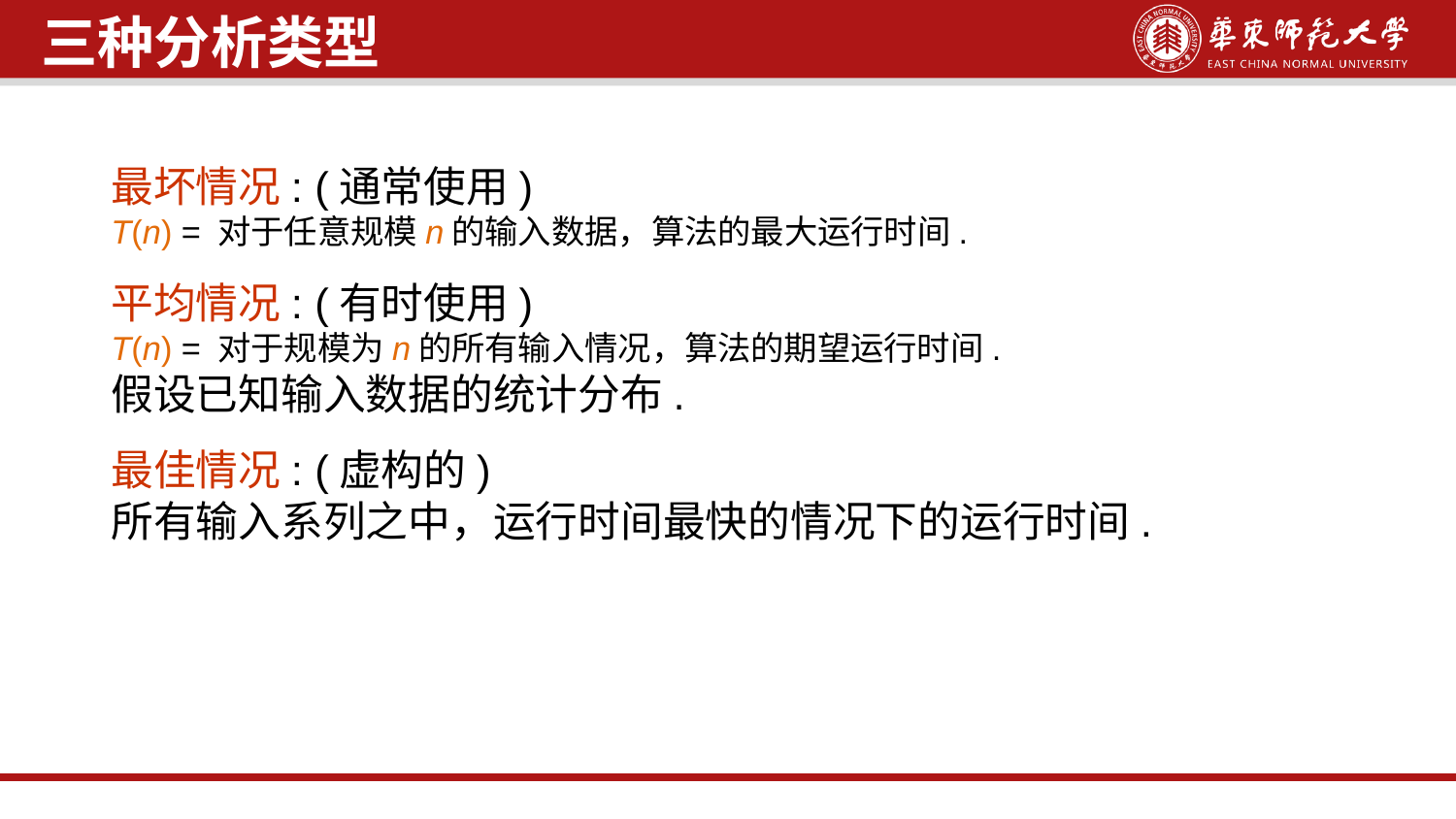

三种分析类型
最坏情况: (通常使用)
T(n) = 对于任意规模n的输入数据，算法的最大运行时间.

平均情况: (有时使用)
T(n) = 对于规模为n的所有输入情况，算法的期望运行时间.
假设已知输入数据的统计分布.

最佳情况: (虚构的)
所有输入系列之中，运行时间最快的情况下的运行时间.